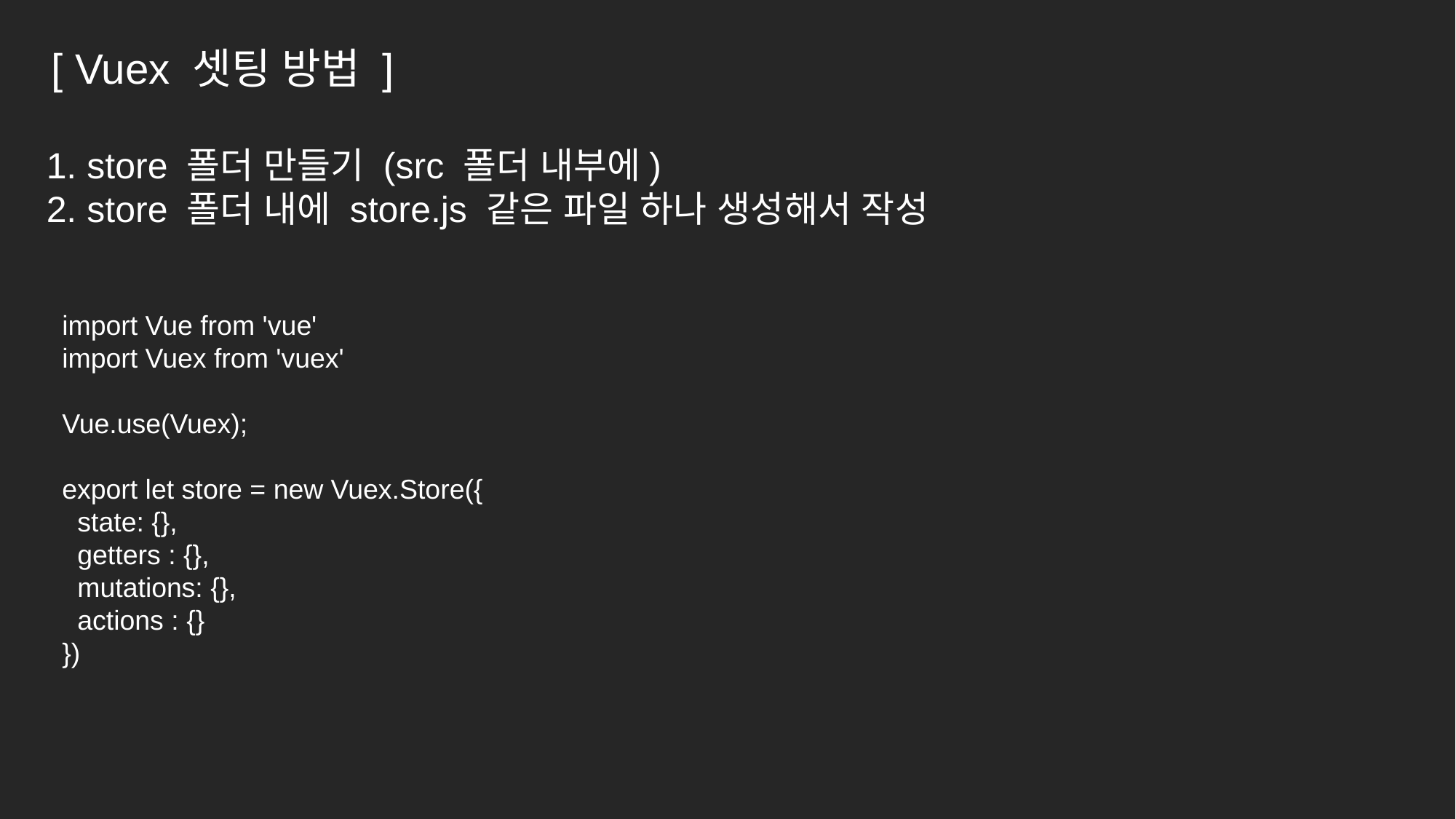

[ Vuex 셋팅 방법 ]
1. store 폴더 만들기 (src 폴더 내부에)
2. store 폴더 내에 store.js 같은 파일 하나 생성해서 작성

import Vue from 'vue'
import Vuex from 'vuex'

Vue.use(Vuex);

export let store = new Vuex.Store({
  state: {},
  getters : {},
  mutations: {},
  actions : {}
})